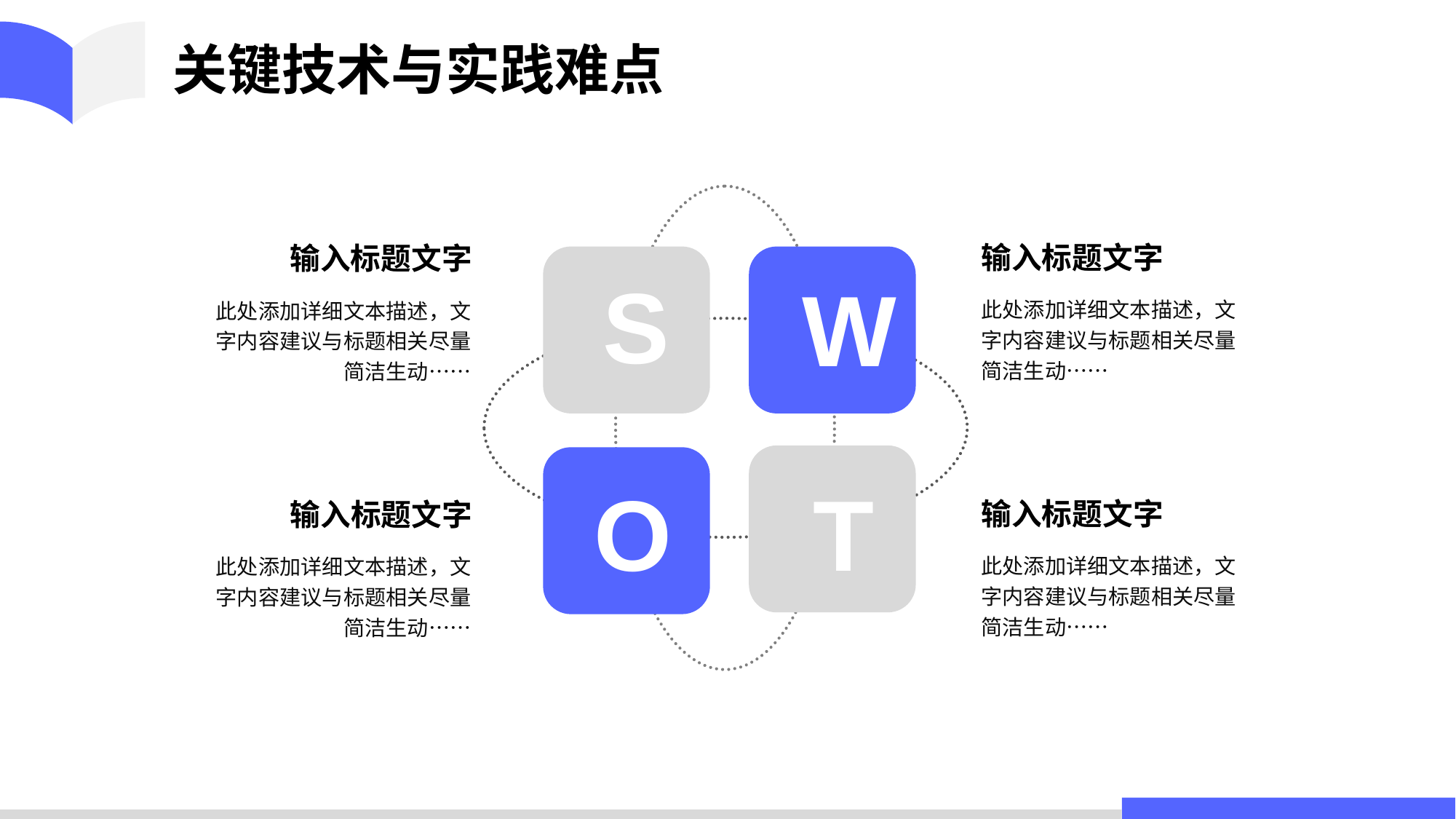

关键技术与实践难点
输入标题文字
此处添加详细文本描述，文字内容建议与标题相关尽量简洁生动……
输入标题文字
此处添加详细文本描述，文字内容建议与标题相关尽量简洁生动……
输入标题文字
此处添加详细文本描述，文字内容建议与标题相关尽量简洁生动……
输入标题文字
此处添加详细文本描述，文字内容建议与标题相关尽量简洁生动……

S
W

O
T